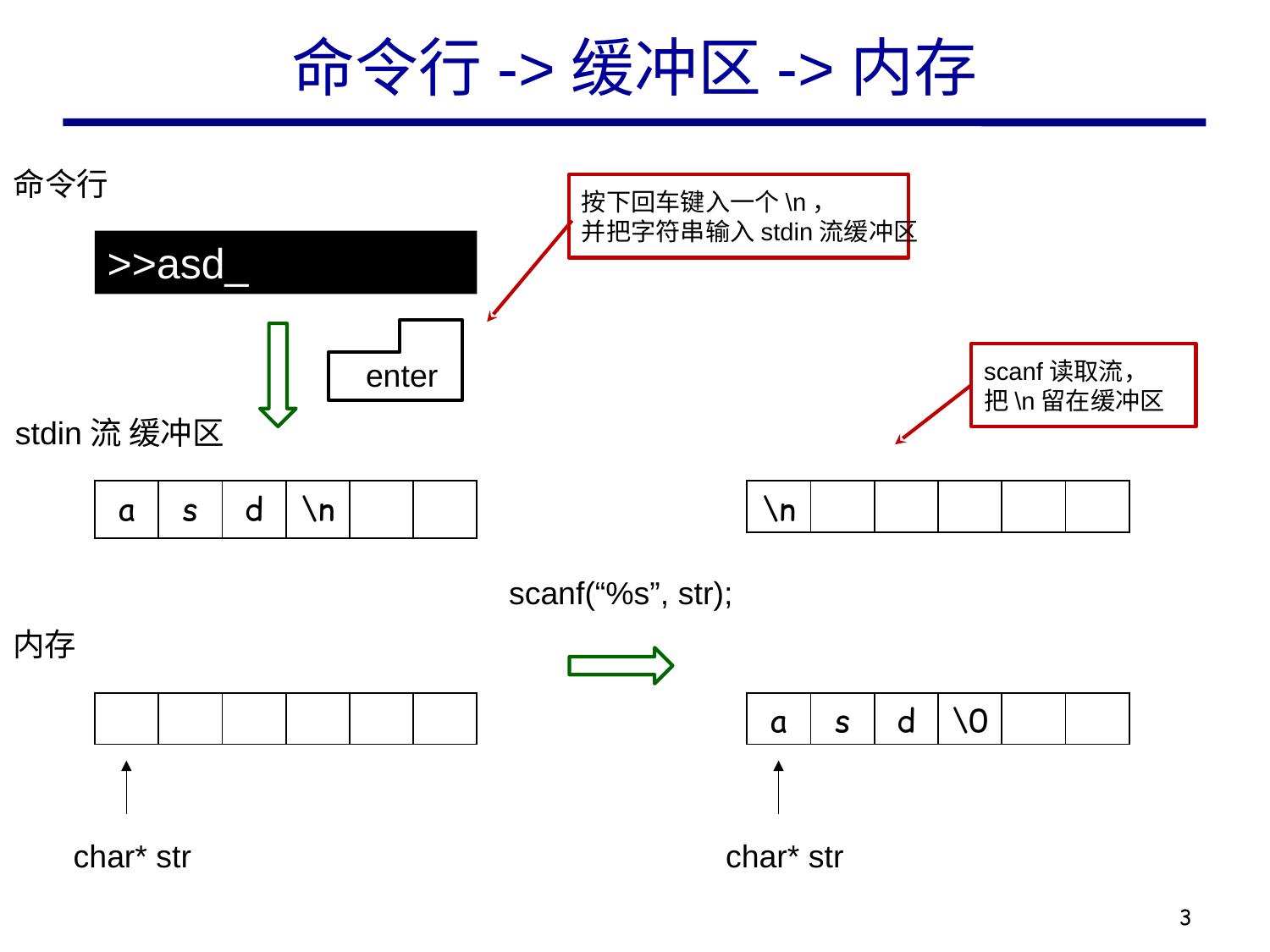

# 命令行->缓冲区->内存
命令行
按下回车键入一个\n，
并把字符串输入stdin流缓冲区
>>asd_

scanf读取流，
把\n留在缓冲区
enter
stdin流 缓冲区
| a | s | d | \n |  |  |
| --- | --- | --- | --- | --- | --- |
| \n |  |  |  |  |  |
| --- | --- | --- | --- | --- | --- |
scanf(“%s”, str);

内存
|  |  |  |  |  |  |
| --- | --- | --- | --- | --- | --- |
| a | s | d | \0 |  |  |
| --- | --- | --- | --- | --- | --- |
char* str
char* str